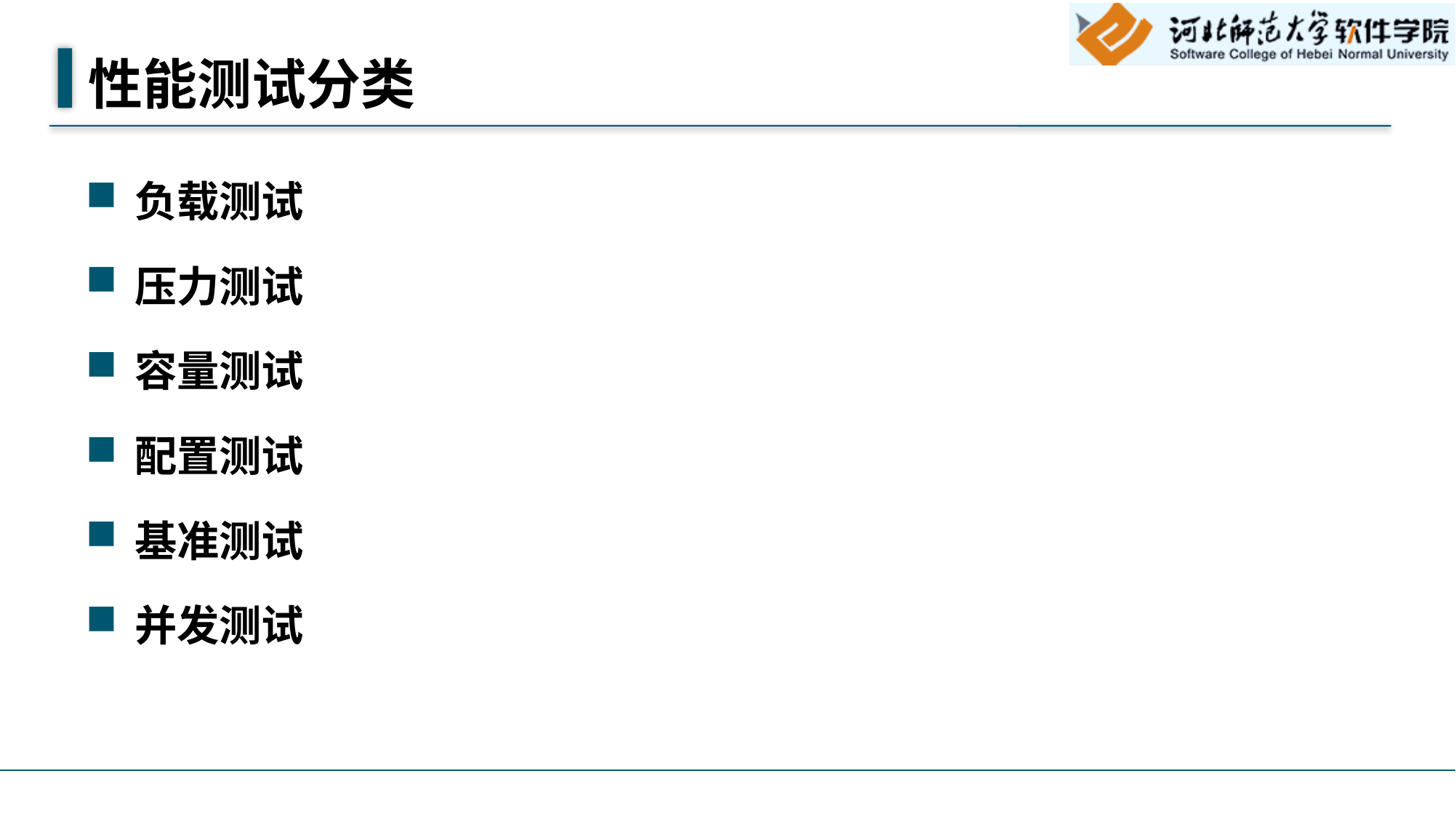

# 性能测试分类
负载测试
压力测试
容量测试
配置测试
基准测试
并发测试